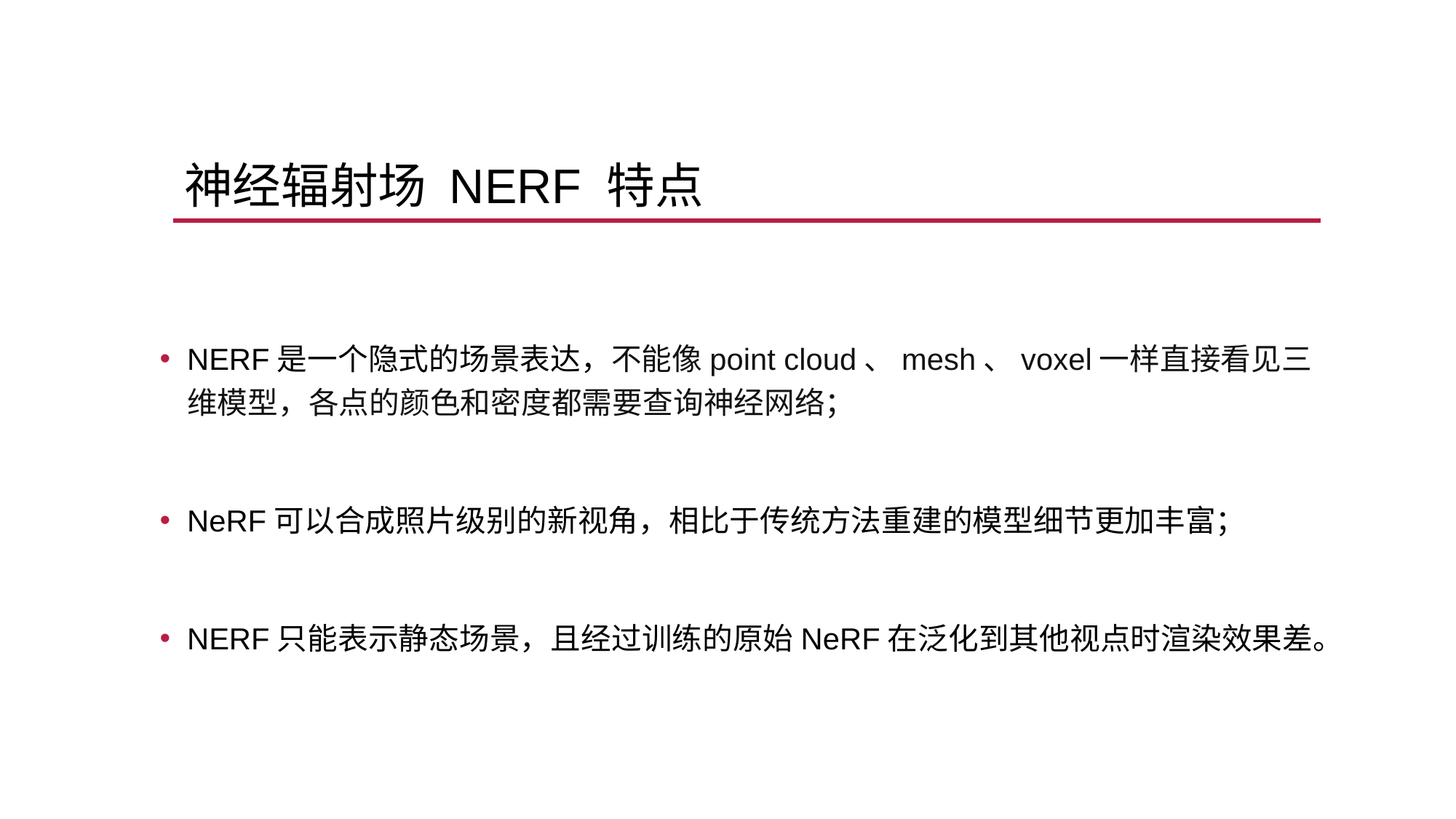

# 神经辐射场 Nerf 特点
NERF是一个隐式的场景表达，不能像point cloud、mesh、voxel一样直接看见三维模型，各点的颜色和密度都需要查询神经网络；

NeRF可以合成照片级别的新视角，相比于传统方法重建的模型细节更加丰富；

NERF只能表示静态场景，且经过训练的原始NeRF在泛化到其他视点时渲染效果差。